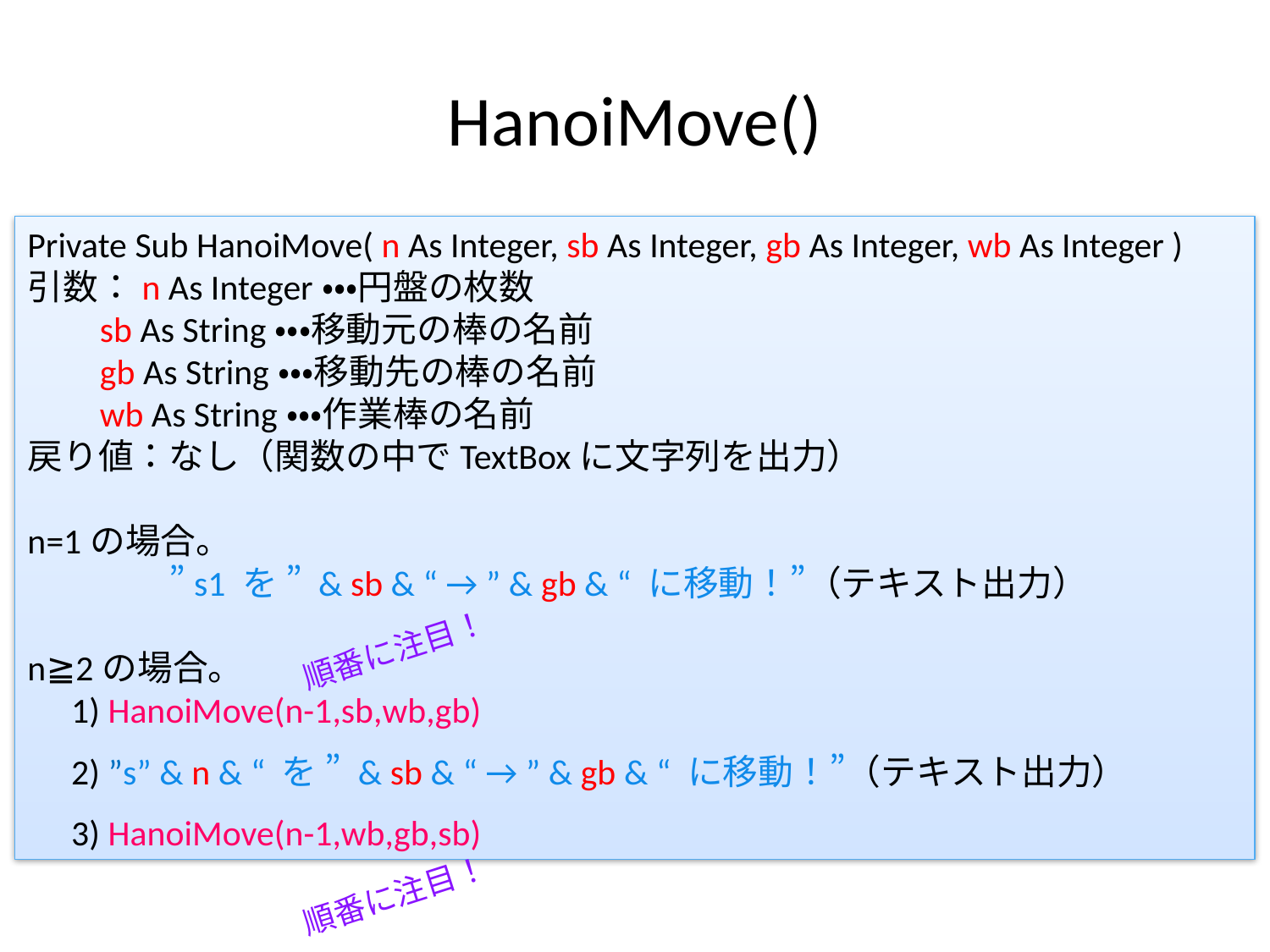

# HanoiMove()
Private Sub HanoiMove( n As Integer, sb As Integer, gb As Integer, wb As Integer )
引数：n As Integer・・・円盤の枚数
         sb As String・・・移動元の棒の名前
         gb As String・・・移動先の棒の名前
         wb As String・・・作業棒の名前
戻り値：なし（関数の中でTextBoxに文字列を出力）

n=1の場合。
　　　　”s1 を ” & sb & “ → ” & gb & “ に移動！”（テキスト出力）

n≧2の場合。
　1) HanoiMove(n-1,sb,wb,gb)

　2) ”s” & n & “ を ” & sb & “ → ” & gb & “ に移動！”（テキスト出力）

　3) HanoiMove(n-1,wb,gb,sb)

順番に注目！
順番に注目！